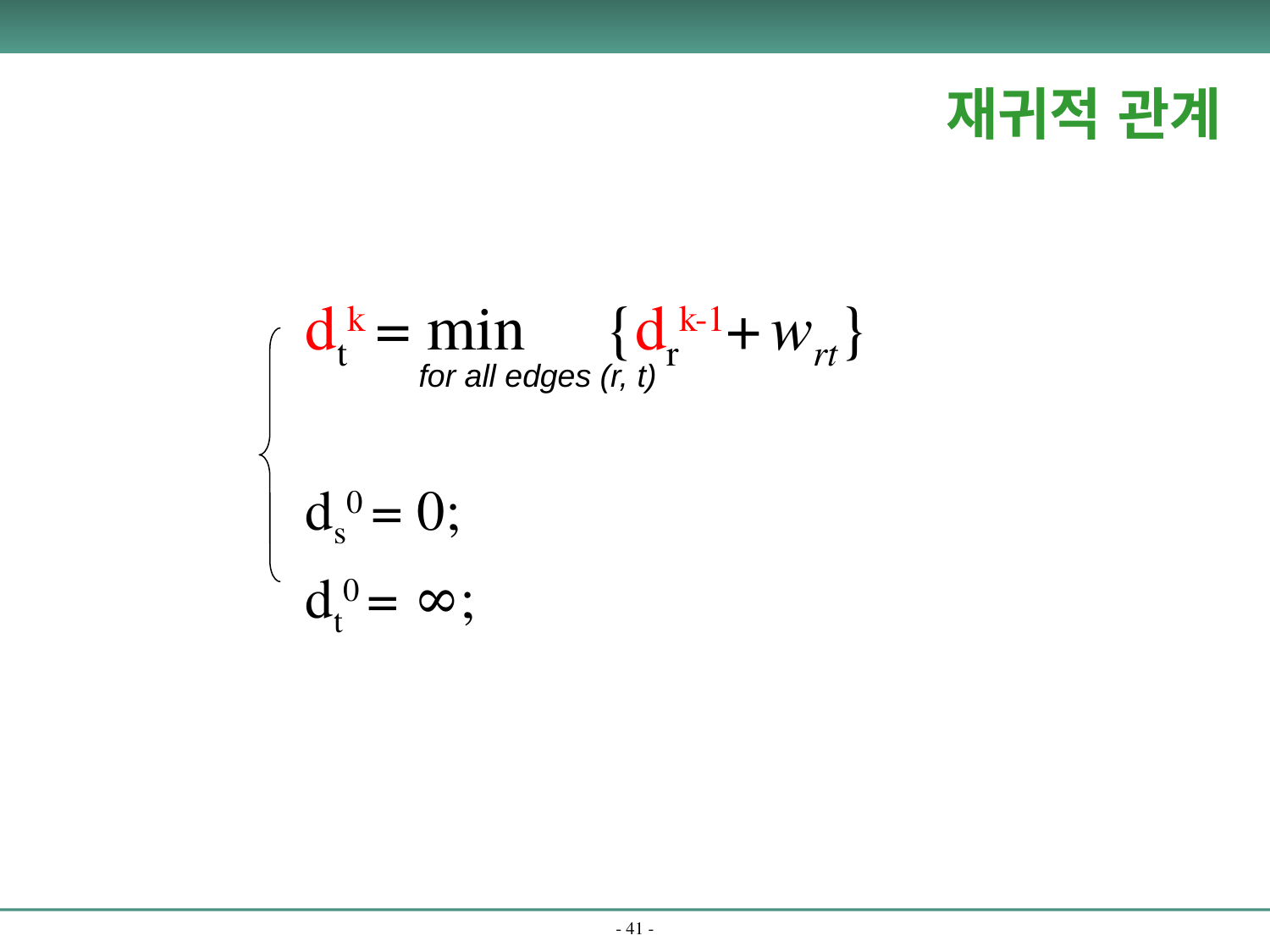

# 재귀적 관계
dtk = min     {drk-1+ wrt}

ds0 = 0;
dt0 = ∞;

for all edges (r, t)